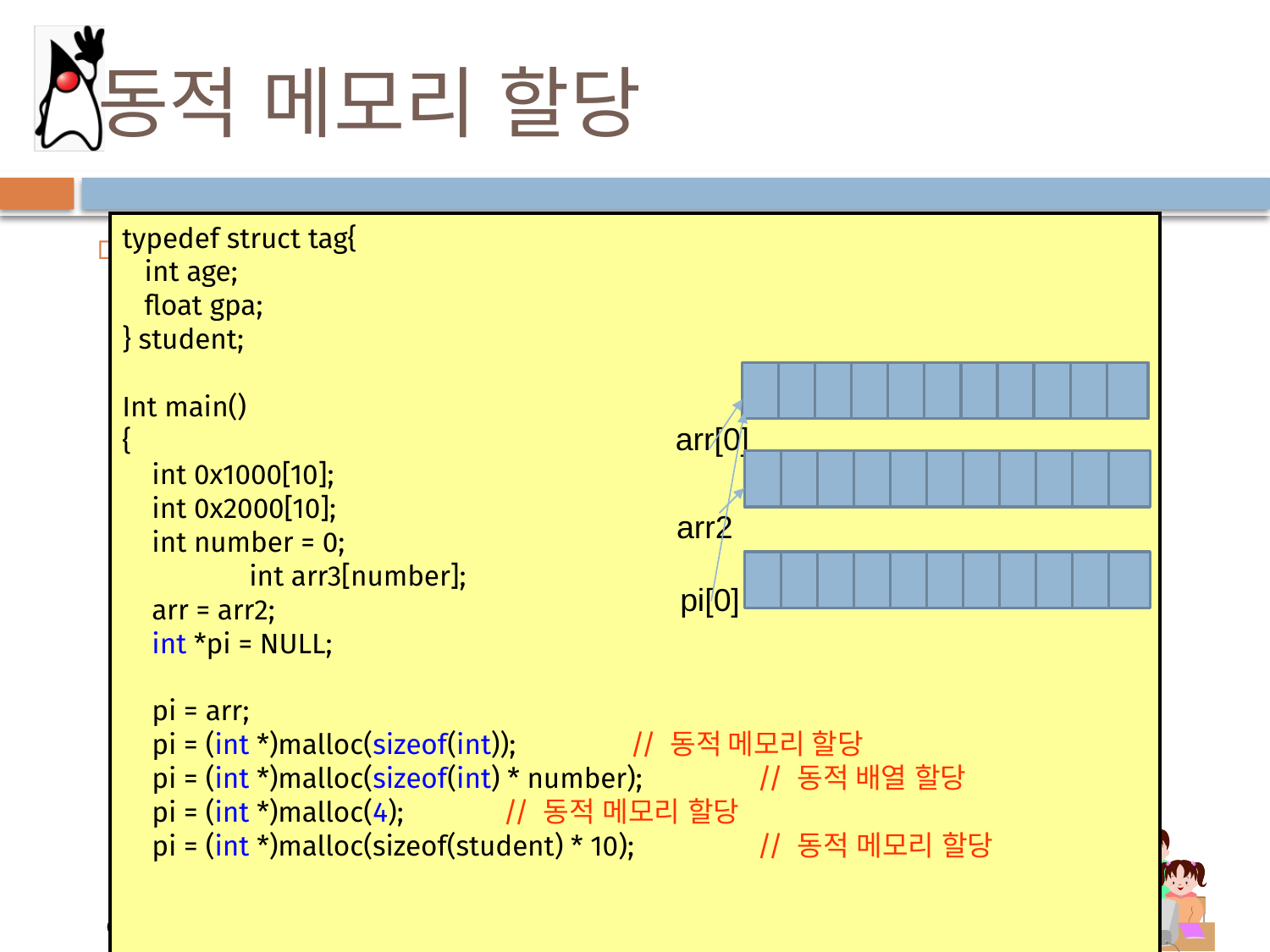

# 동적 메모리 할당
typedef struct tag{
   int age;
   float gpa;
} student;

Int main()
{
    int 0x1000[10];
    int 0x2000[10];
    int number = 0;
	int arr3[number];
    arr = arr2;
    int *pi = NULL;

    pi = arr;
    pi = (int *)malloc(sizeof(int)); 	// 동적 메모리 할당
    pi = (int *)malloc(sizeof(int) * number); 	// 동적 배열 할당
    pi = (int *)malloc(4); 	// 동적 메모리 할당
    pi = (int *)malloc(sizeof(student) * 10); 	// 동적 메모리 할당

   ...
    …			// 동적 메모리  사용
    ...
    free(pi); 		// 동적 메모리 반납
}
전형적인 동적 메모리 할당 코드

arr[0]

arr2

pi[0]